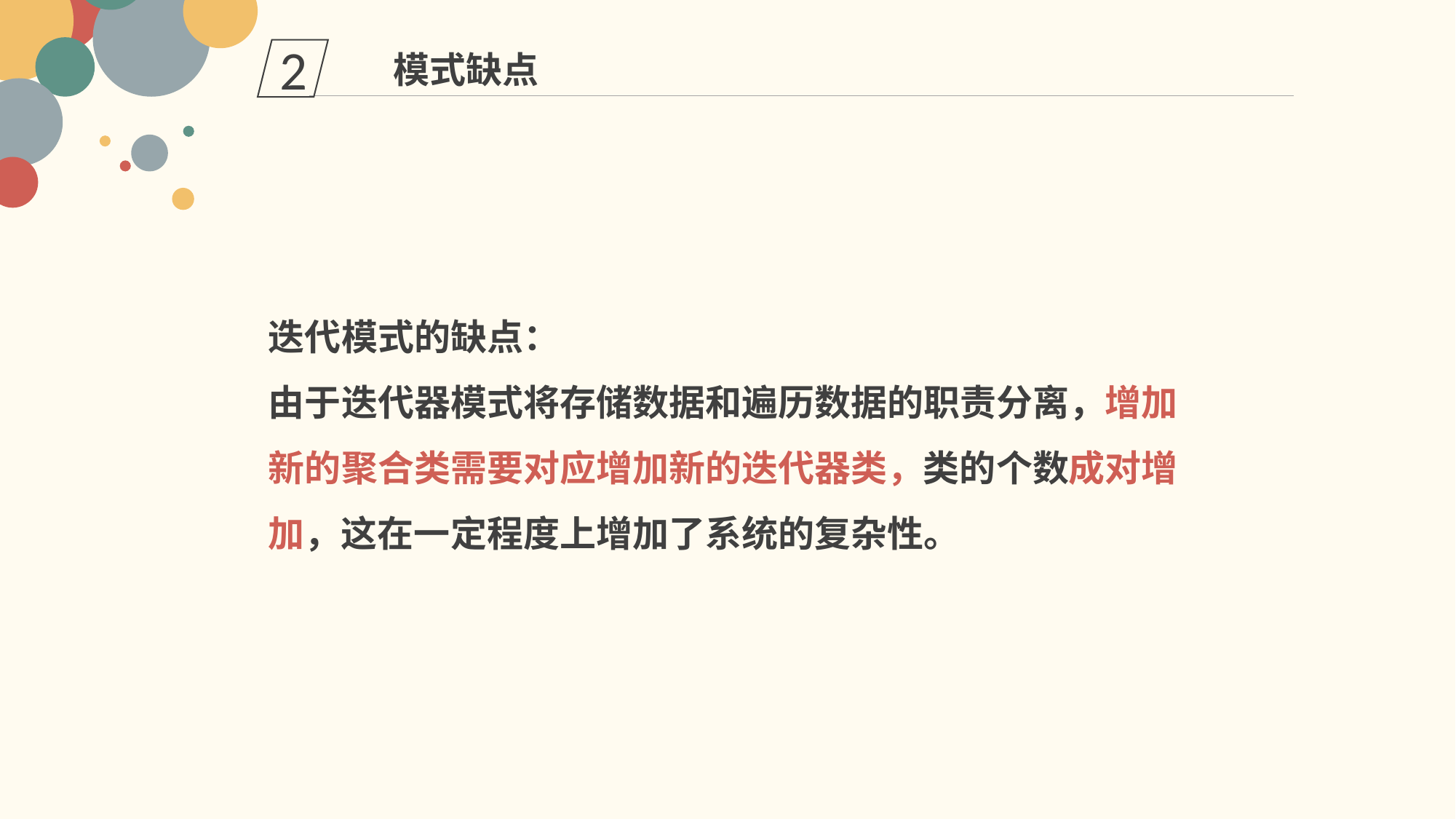

2
模式缺点
迭代模式的缺点：
由于迭代器模式将存储数据和遍历数据的职责分离，增加新的聚合类需要对应增加新的迭代器类，类的个数成对增加，这在一定程度上增加了系统的复杂性。